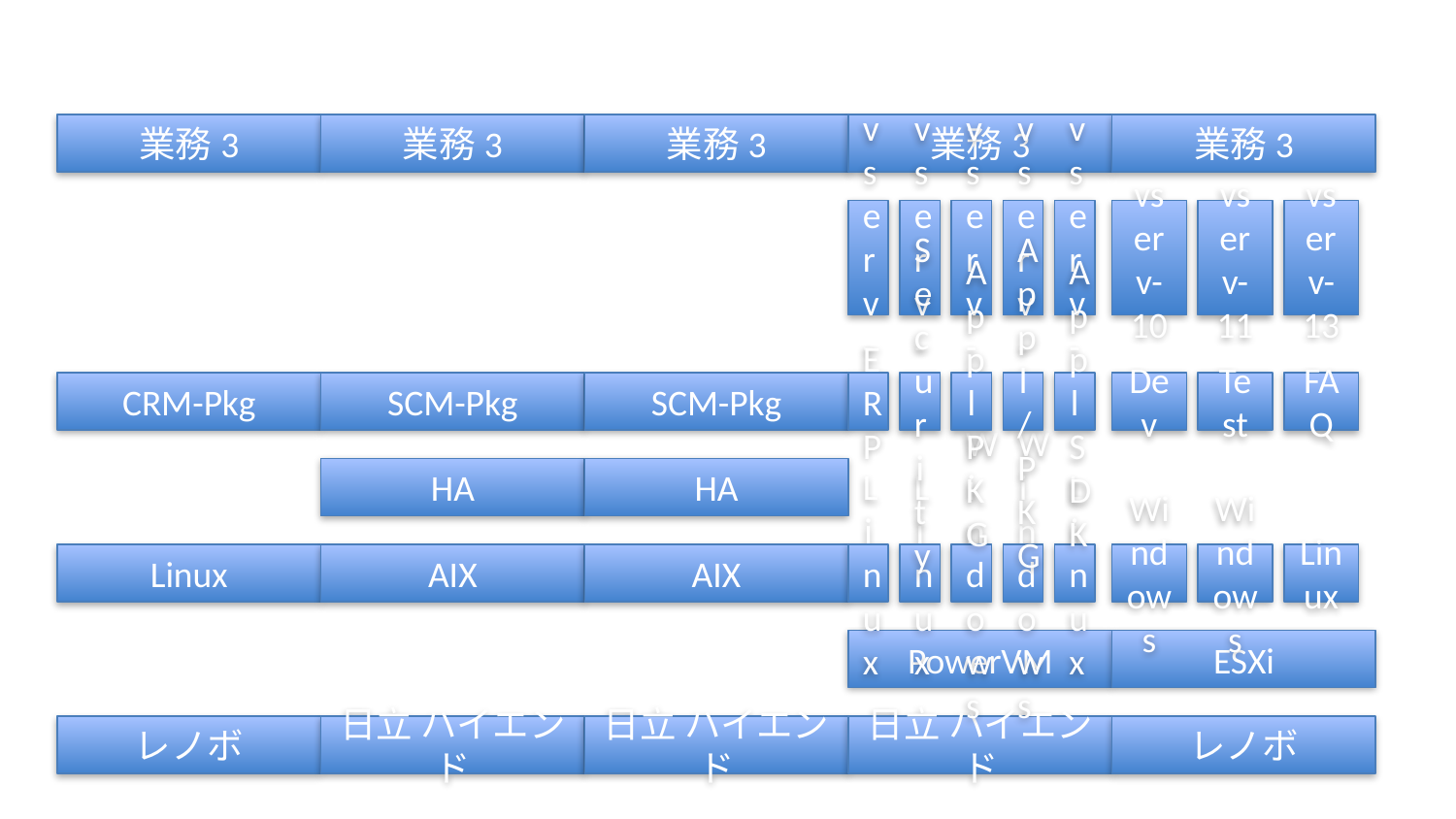

業務3
業務3
業務3
業務3
業務3
vserv-1
vserv-2
vserv-3
vserv-4
vserv-5
vserv-10
vserv-11
vserv-13
CRM-Pkg
SCM-Pkg
SCM-Pkg
ERP
Security
ApplPKG
Appl/PKG
ApplSDK
Dev
Test
FAQ
HA
HA
Linux
AIX
AIX
Linux
Linux
Windows
Windows
Linux
Windows
Windows
Linux
PowerVM
ESXi
レノボ
日立 ハイエンド
日立 ハイエンド
日立 ハイエンド
レノボ